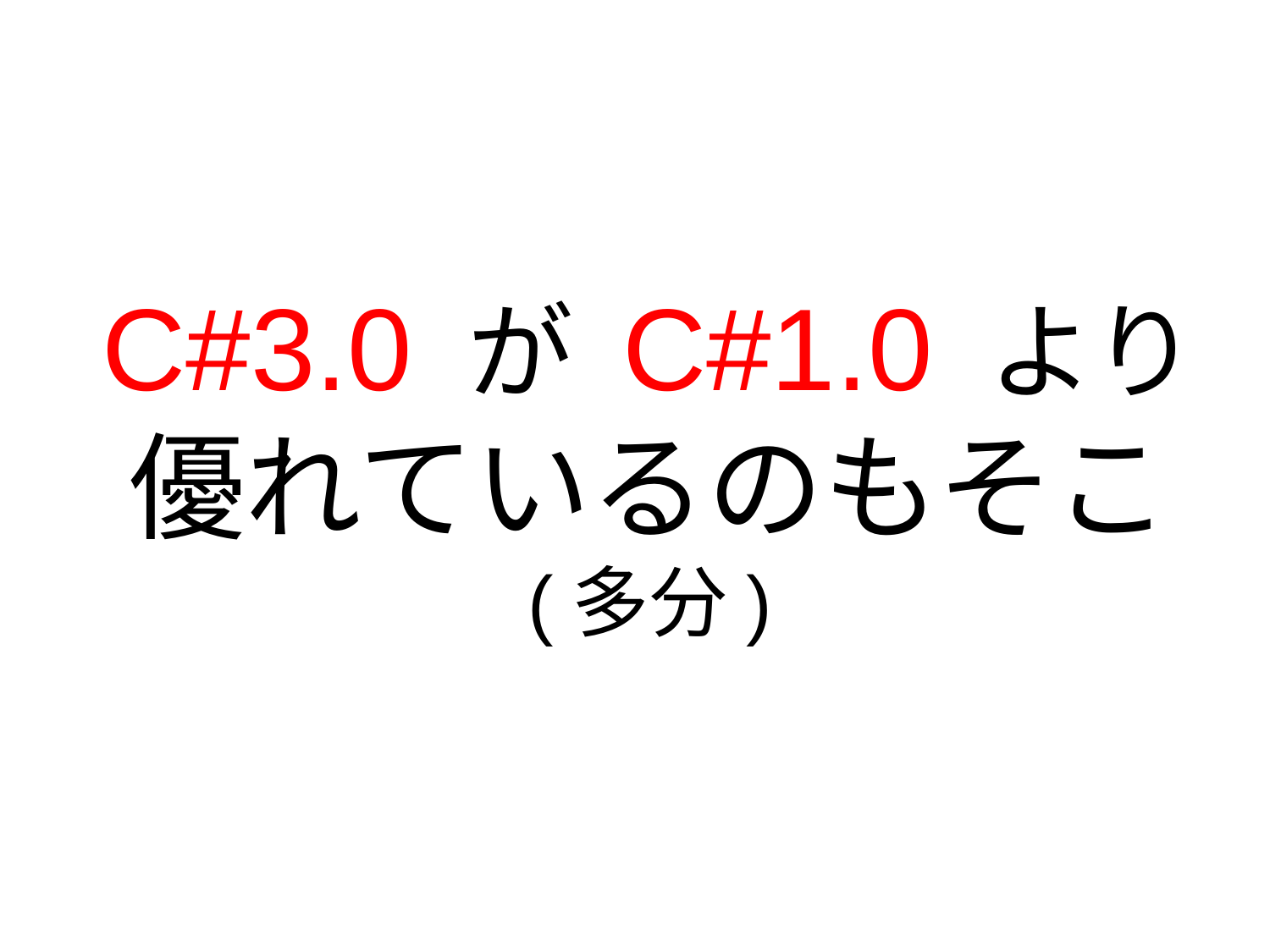

# C#3.0 が C#1.0 より 優れているのもそこ (多分)